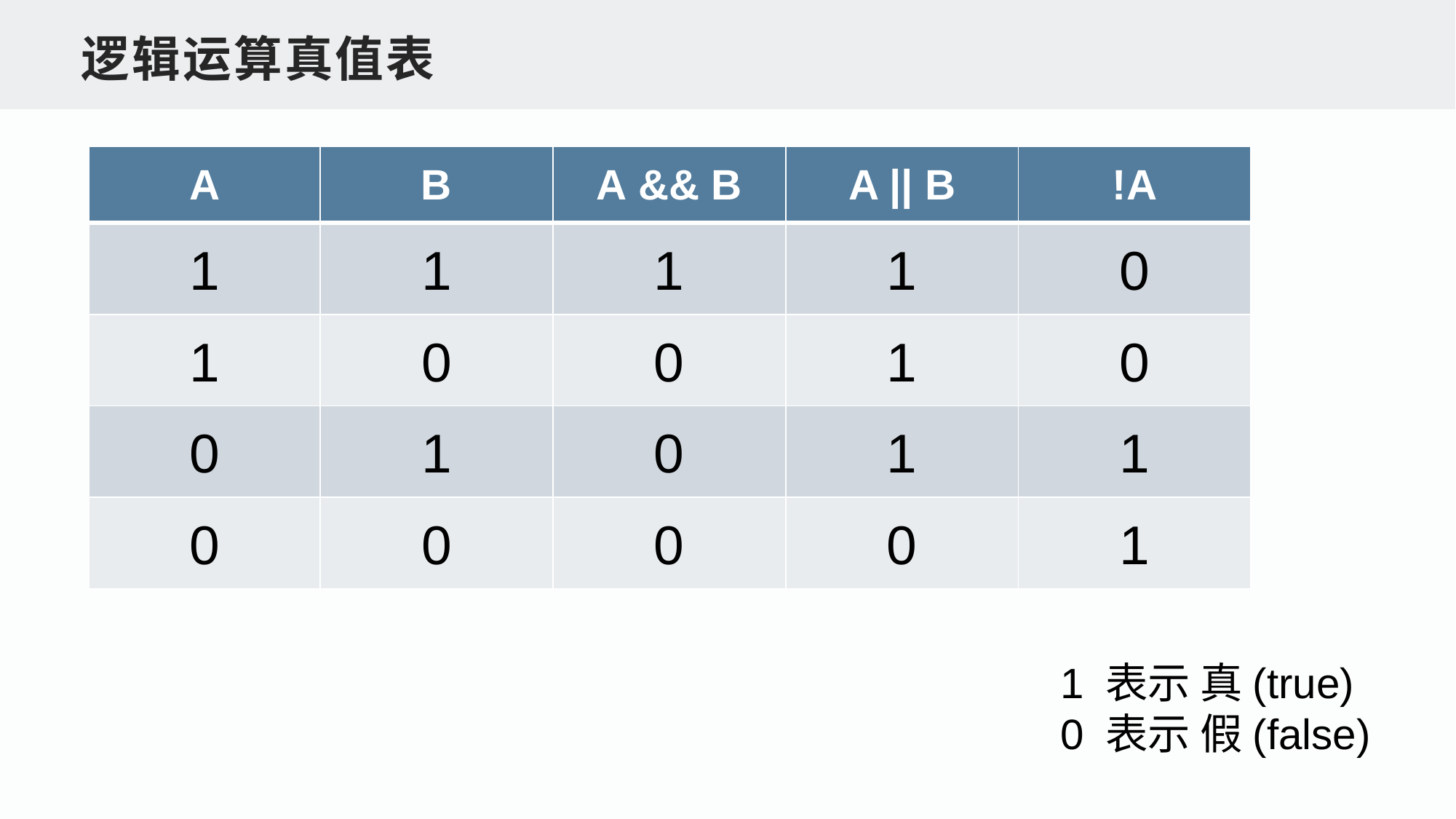

逻辑运算真值表
| A | B | A && B | A || B | !A |
| --- | --- | --- | --- | --- |
| 1 | 1 | 1 | 1 | 0 |
| 1 | 0 | 0 | 1 | 0 |
| 0 | 1 | 0 | 1 | 1 |
| 0 | 0 | 0 | 0 | 1 |
1 表示 真(true)
0 表示 假(false)